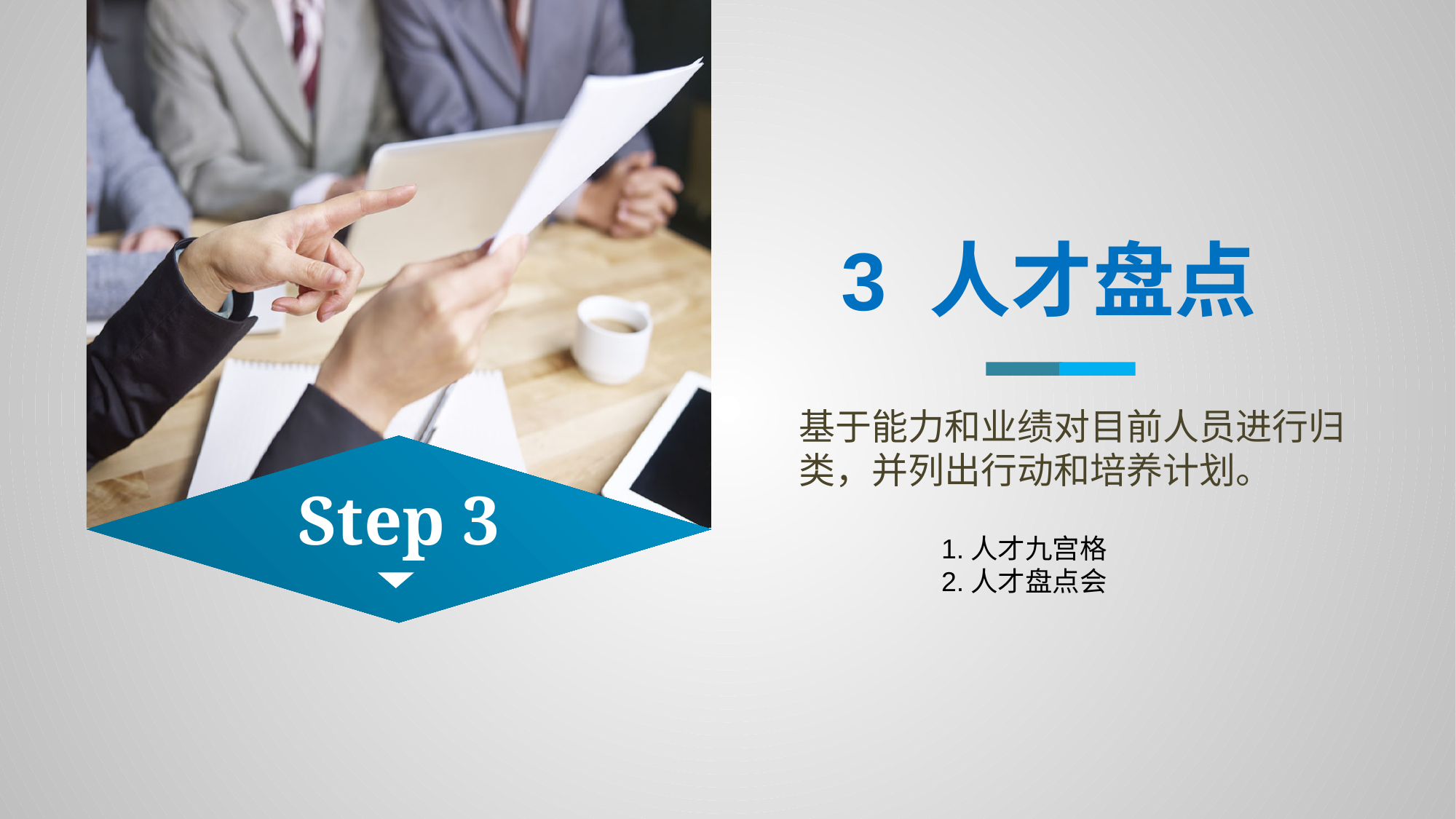

3 人才盘点

基于能力和业绩对目前人员进行归类，并列出行动和培养计划。

Step 3
1.人才九宫格
2.人才盘点会